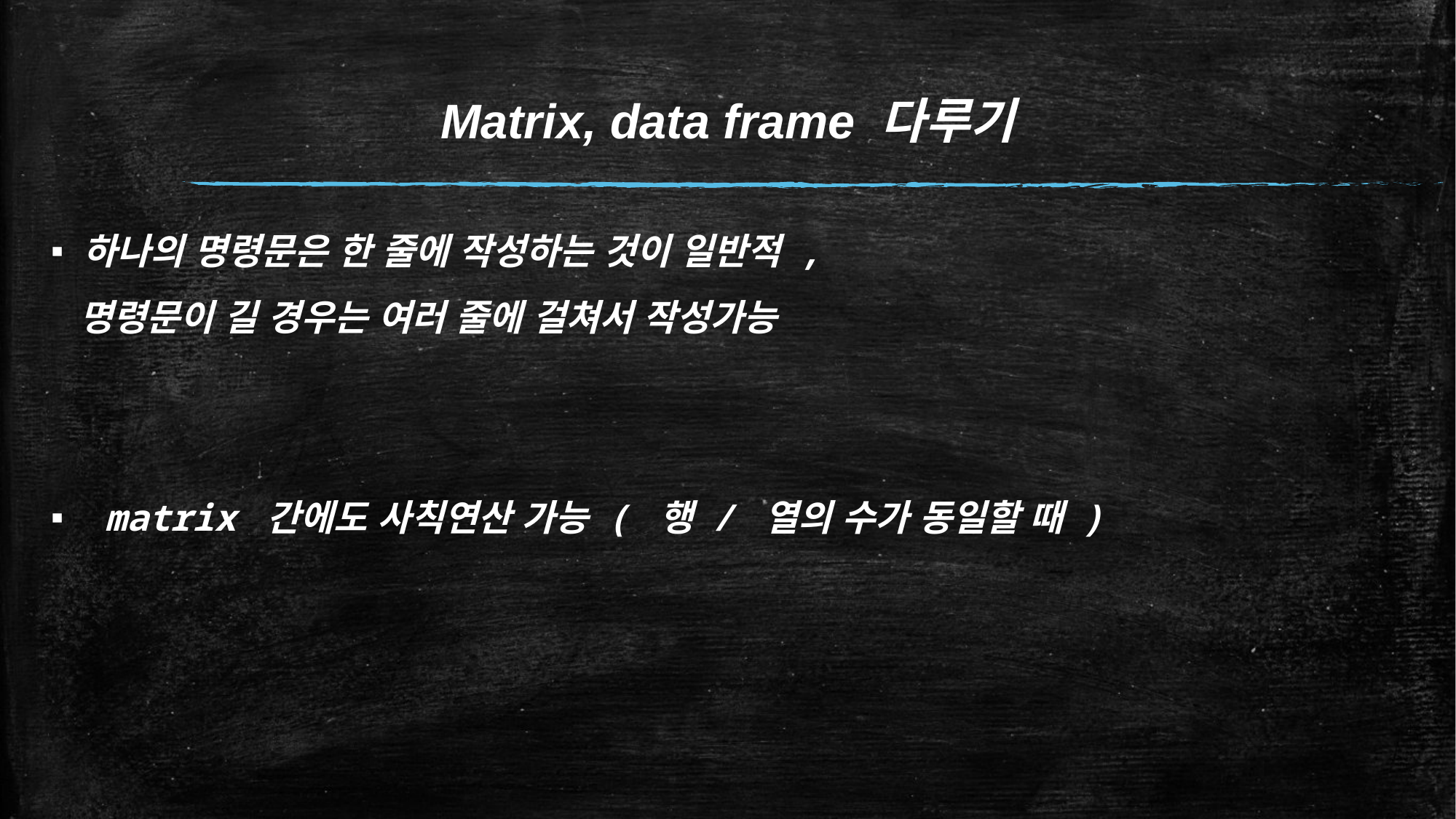

# Matrix, data frame 다루기
하나의 명령문은 한 줄에 작성하는 것이 일반적 ,
  명령문이 길 경우는 여러 줄에 걸쳐서 작성가능

 matrix 간에도 사칙연산 가능 ( 행 / 열의 수가 동일할 때 )